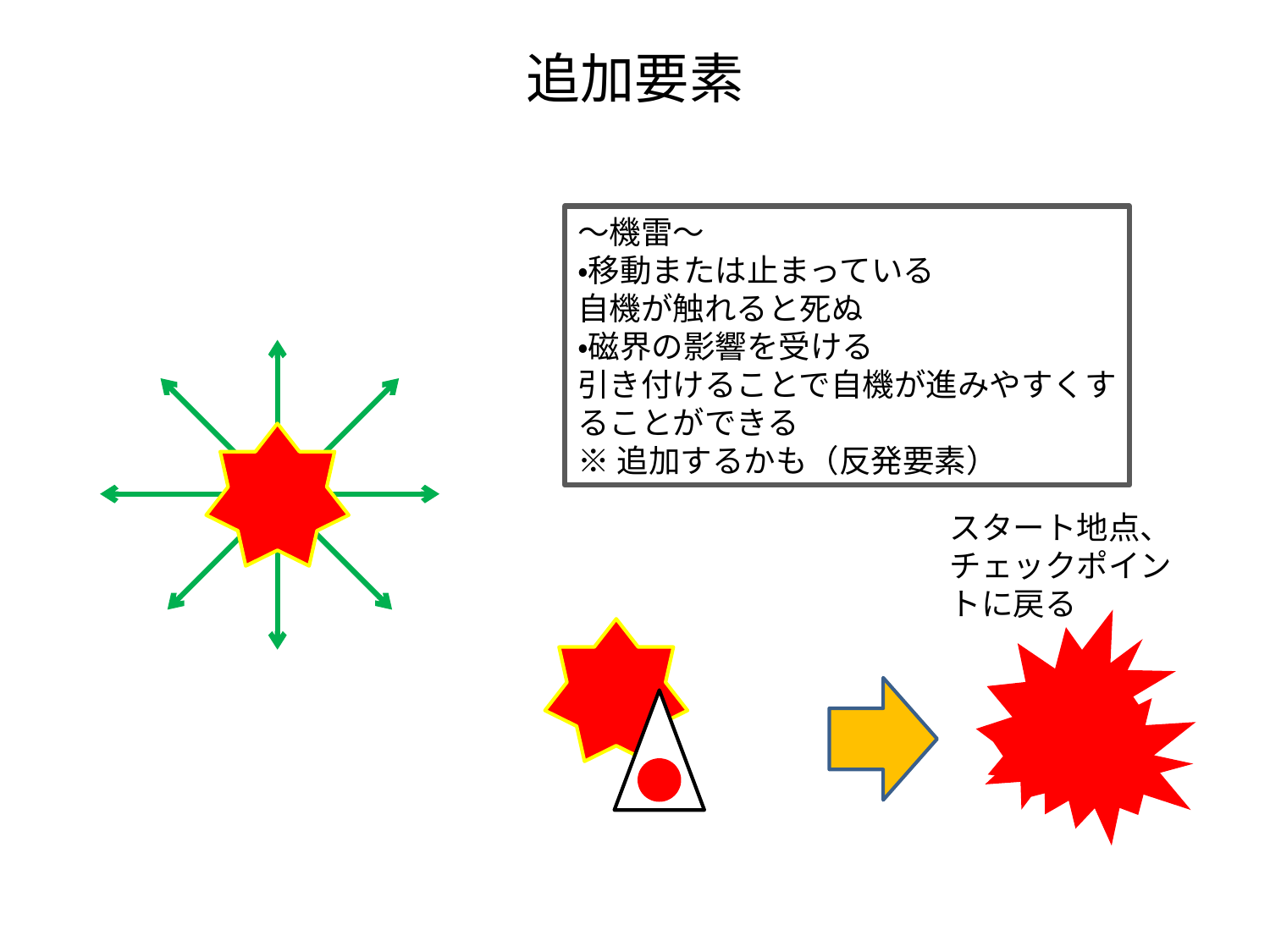

# 追加要素
～機雷～
・移動または止まっている
自機が触れると死ぬ
・磁界の影響を受ける
引き付けることで自機が進みやすくすることができる
※追加するかも（反発要素）

スタート地点、チェックポイントに戻る